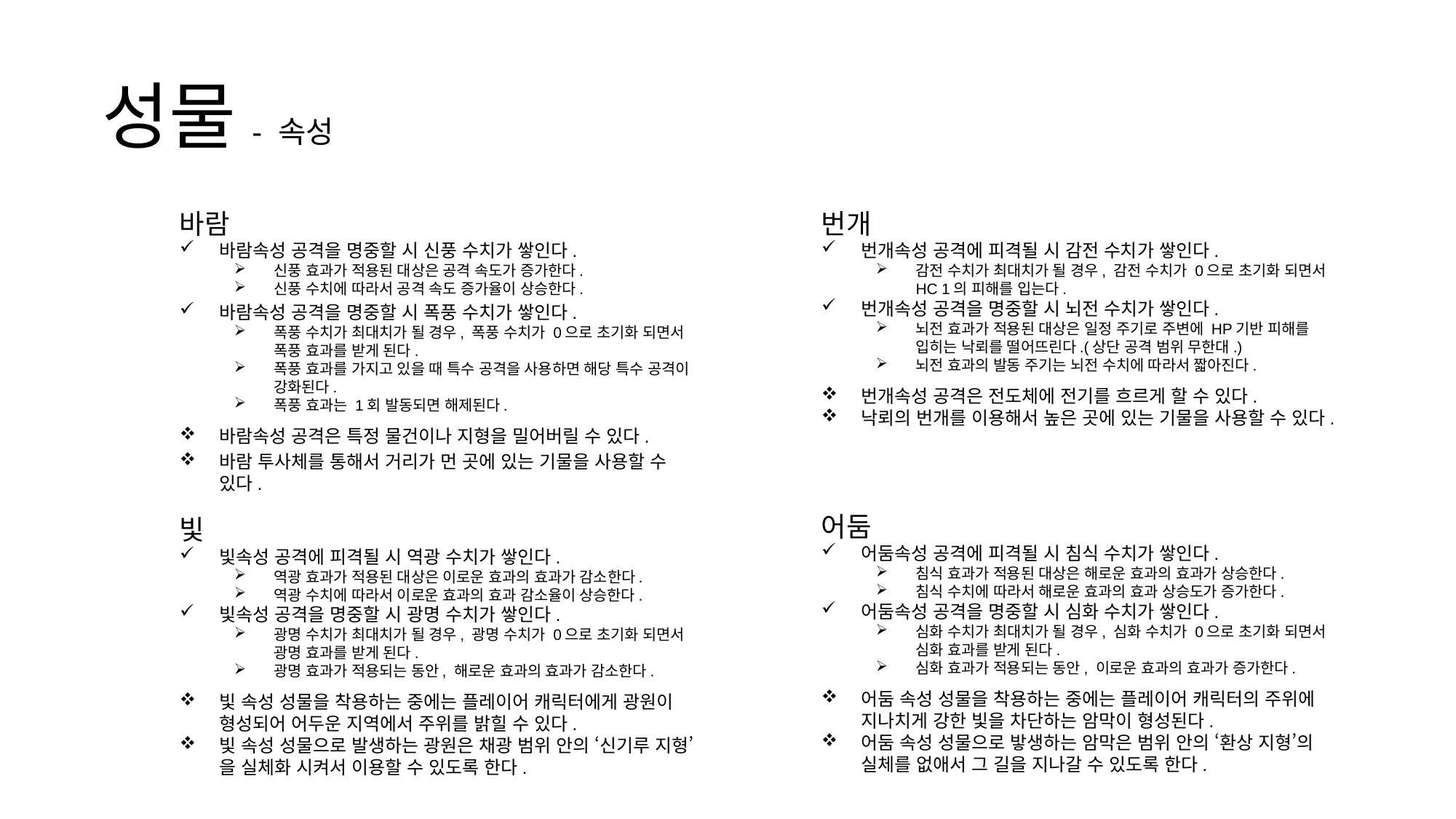

성물 - 속성
바람
바람속성 공격을 명중할 시 신풍 수치가 쌓인다.
신풍 효과가 적용된 대상은 공격 속도가 증가한다.
신풍 수치에 따라서 공격 속도 증가율이 상승한다.

바람속성 공격을 명중할 시 폭풍 수치가 쌓인다.
폭풍 수치가 최대치가 될 경우, 폭풍 수치가 0으로 초기화 되면서 폭풍 효과를 받게 된다.
폭풍 효과를 가지고 있을 때 특수 공격을 사용하면 해당 특수 공격이 강화된다.
폭풍 효과는 1회 발동되면 해제된다.

바람속성 공격은 특정 물건이나 지형을 밀어버릴 수 있다.

바람 투사체를 통해서 거리가 먼 곳에 있는 기물을 사용할 수 있다.
번개
번개속성 공격에 피격될 시 감전 수치가 쌓인다.
감전 수치가 최대치가 될 경우, 감전 수치가 0으로 초기화 되면서 HC 1의 피해를 입는다.
번개속성 공격을 명중할 시 뇌전 수치가 쌓인다.
뇌전 효과가 적용된 대상은 일정 주기로 주변에 HP기반 피해를 입히는 낙뢰를 떨어뜨린다.(상단 공격 범위 무한대.)
뇌전 효과의 발동 주기는 뇌전 수치에 따라서 짧아진다.

번개속성 공격은 전도체에 전기를 흐르게 할 수 있다.
낙뢰의 번개를 이용해서 높은 곳에 있는 기물을 사용할 수 있다.
어둠
어둠속성 공격에 피격될 시 침식 수치가 쌓인다.
침식 효과가 적용된 대상은 해로운 효과의 효과가 상승한다.
침식 수치에 따라서 해로운 효과의 효과 상승도가 증가한다.
어둠속성 공격을 명중할 시 심화 수치가 쌓인다.
심화 수치가 최대치가 될 경우, 심화 수치가 0으로 초기화 되면서 심화 효과를 받게 된다.
심화 효과가 적용되는 동안, 이로운 효과의 효과가 증가한다.

어둠 속성 성물을 착용하는 중에는 플레이어 캐릭터의 주위에 지나치게 강한 빛을 차단하는 암막이 형성된다.
어둠 속성 성물으로 밯생하는 암막은 범위 안의 ‘환상 지형’의 실체를 없애서 그 길을 지나갈 수 있도록 한다.
빛
빛속성 공격에 피격될 시 역광 수치가 쌓인다.
역광 효과가 적용된 대상은 이로운 효과의 효과가 감소한다.
역광 수치에 따라서 이로운 효과의 효과 감소율이 상승한다.
빛속성 공격을 명중할 시 광명 수치가 쌓인다.
광명 수치가 최대치가 될 경우, 광명 수치가 0으로 초기화 되면서 광명 효과를 받게 된다.
광명 효과가 적용되는 동안, 해로운 효과의 효과가 감소한다.

빛 속성 성물을 착용하는 중에는 플레이어 캐릭터에게 광원이 형성되어 어두운 지역에서 주위를 밝힐 수 있다.
빛 속성 성물으로 발생하는 광원은 채광 범위 안의 ‘신기루 지형’을 실체화 시켜서 이용할 수 있도록 한다.